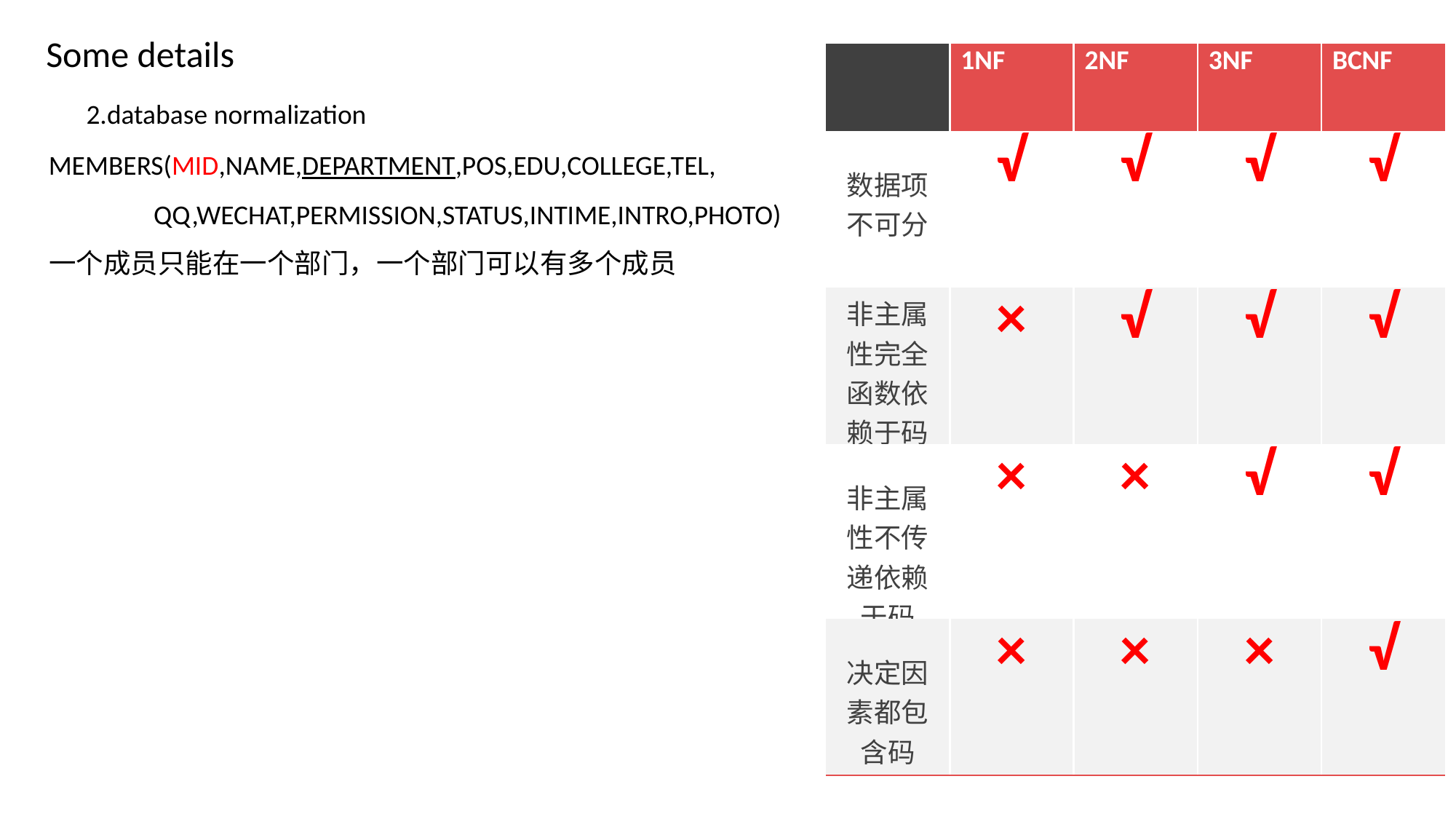

Some details
|  | 1NF | 2NF | 3NF | BCNF |
| --- | --- | --- | --- | --- |
| 数据项不可分 | √ | √ | √ | √ |
| 非主属性完全函数依赖于码 | × | √ | √ | √ |
| 非主属性不传递依赖于码 | × | × | √ | √ |
| 决定因素都包含码 | × | × | × | √ |
2.database normalization

     MEMBERS(MID,NAME,DEPARTMENT,POS,EDU,COLLEGE,TEL,
                      QQ,WECHAT,PERMISSION,STATUS,INTIME,INTRO,PHOTO)
    一个成员只能在一个部门，一个部门可以有多个成员